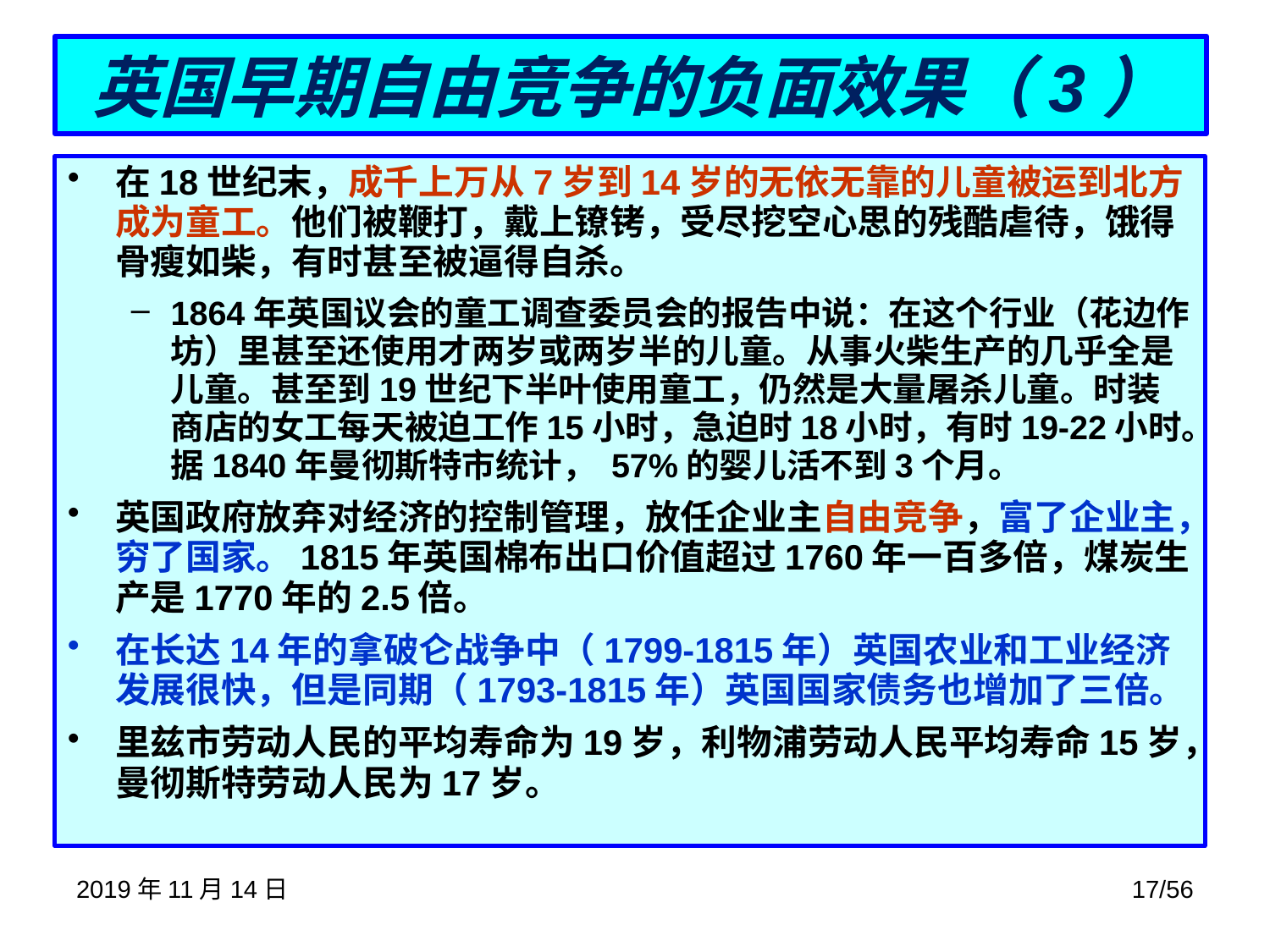

# 英国早期自由竞争的负面效果（3）
在18世纪末，成千上万从7岁到14岁的无依无靠的儿童被运到北方成为童工。他们被鞭打，戴上镣铐，受尽挖空心思的残酷虐待，饿得骨瘦如柴，有时甚至被逼得自杀。
1864年英国议会的童工调查委员会的报告中说：在这个行业（花边作坊）里甚至还使用才两岁或两岁半的儿童。从事火柴生产的几乎全是儿童。甚至到19世纪下半叶使用童工，仍然是大量屠杀儿童。时装商店的女工每天被迫工作15小时，急迫时18小时，有时19-22小时。据1840年曼彻斯特市统计， 57%的婴儿活不到3个月。
英国政府放弃对经济的控制管理，放任企业主自由竞争，富了企业主，穷了国家。1815年英国棉布出口价值超过1760年一百多倍，煤炭生产是1770年的2.5倍。
在长达14年的拿破仑战争中（1799-1815年）英国农业和工业经济发展很快，但是同期（1793-1815年）英国国家债务也增加了三倍。
里兹市劳动人民的平均寿命为19岁，利物浦劳动人民平均寿命15岁，曼彻斯特劳动人民为17岁。
2019年11月14日
17/56